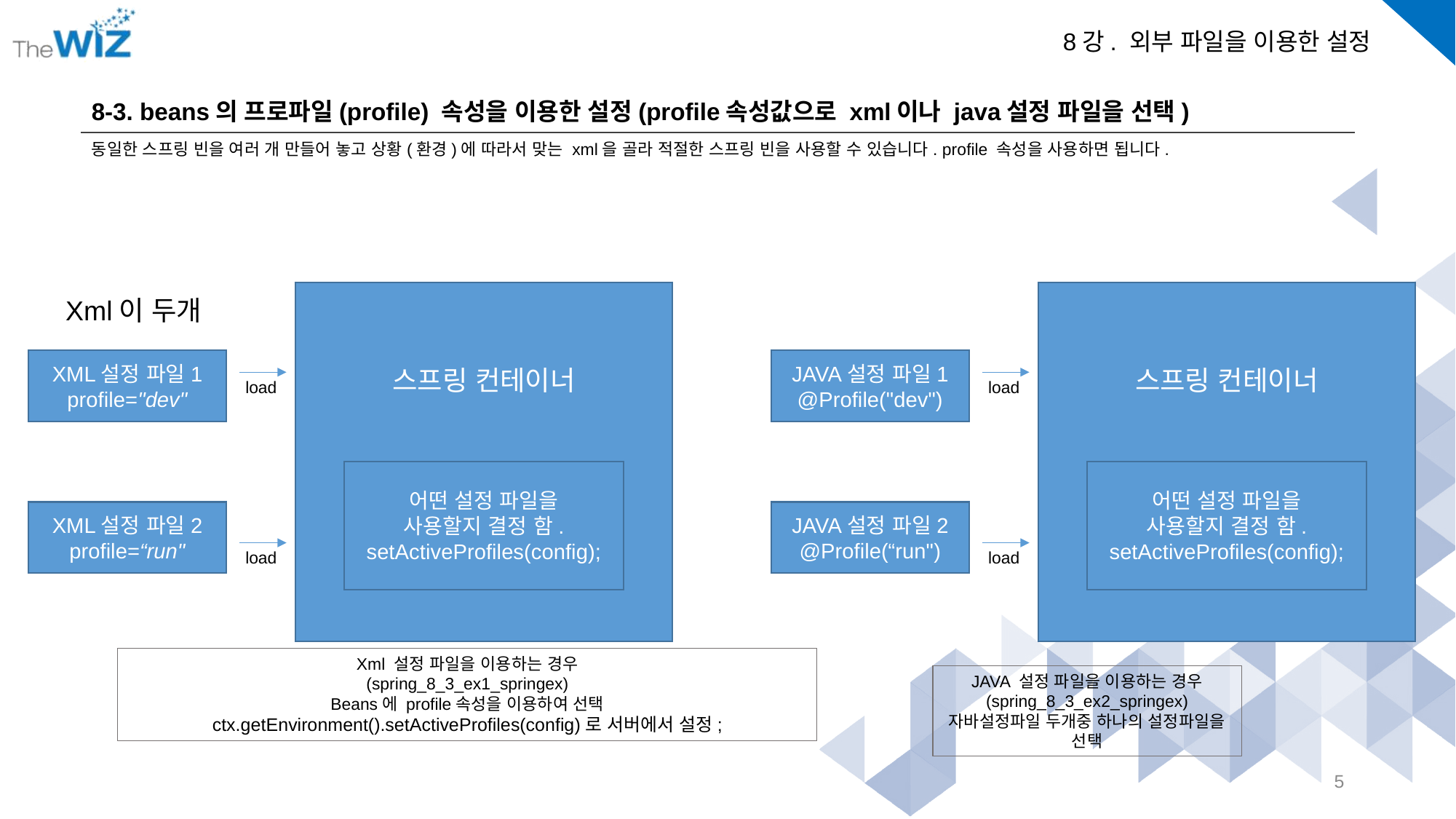

8-3. beans의 프로파일(profile) 속성을 이용한 설정(profile속성값으로 xml이나 java설정 파일을 선택)
동일한 스프링 빈을 여러 개 만들어 놓고 상황(환경)에 따라서 맞는 xml을 골라 적절한 스프링 빈을 사용할 수 있습니다. profile 속성을 사용하면 됩니다.
스프링 컨테이너

스프링 컨테이너

Xml이 두개
XML설정 파일1
profile="dev"
JAVA설정 파일1
@Profile("dev")
load
load
어떤 설정 파일을
사용할지 결정 함.
setActiveProfiles(config);
어떤 설정 파일을
사용할지 결정 함.
setActiveProfiles(config);
XML설정 파일2
profile=“run"
JAVA설정 파일2
@Profile(“run")
load
load
Xml 설정 파일을 이용하는 경우
(spring_8_3_ex1_springex)
Beans에 profile속성을 이용하여 선택
ctx.getEnvironment().setActiveProfiles(config)로 서버에서 설정;
JAVA 설정 파일을 이용하는 경우
(spring_8_3_ex2_springex)
자바설정파일 두개중 하나의 설정파일을 선택
5